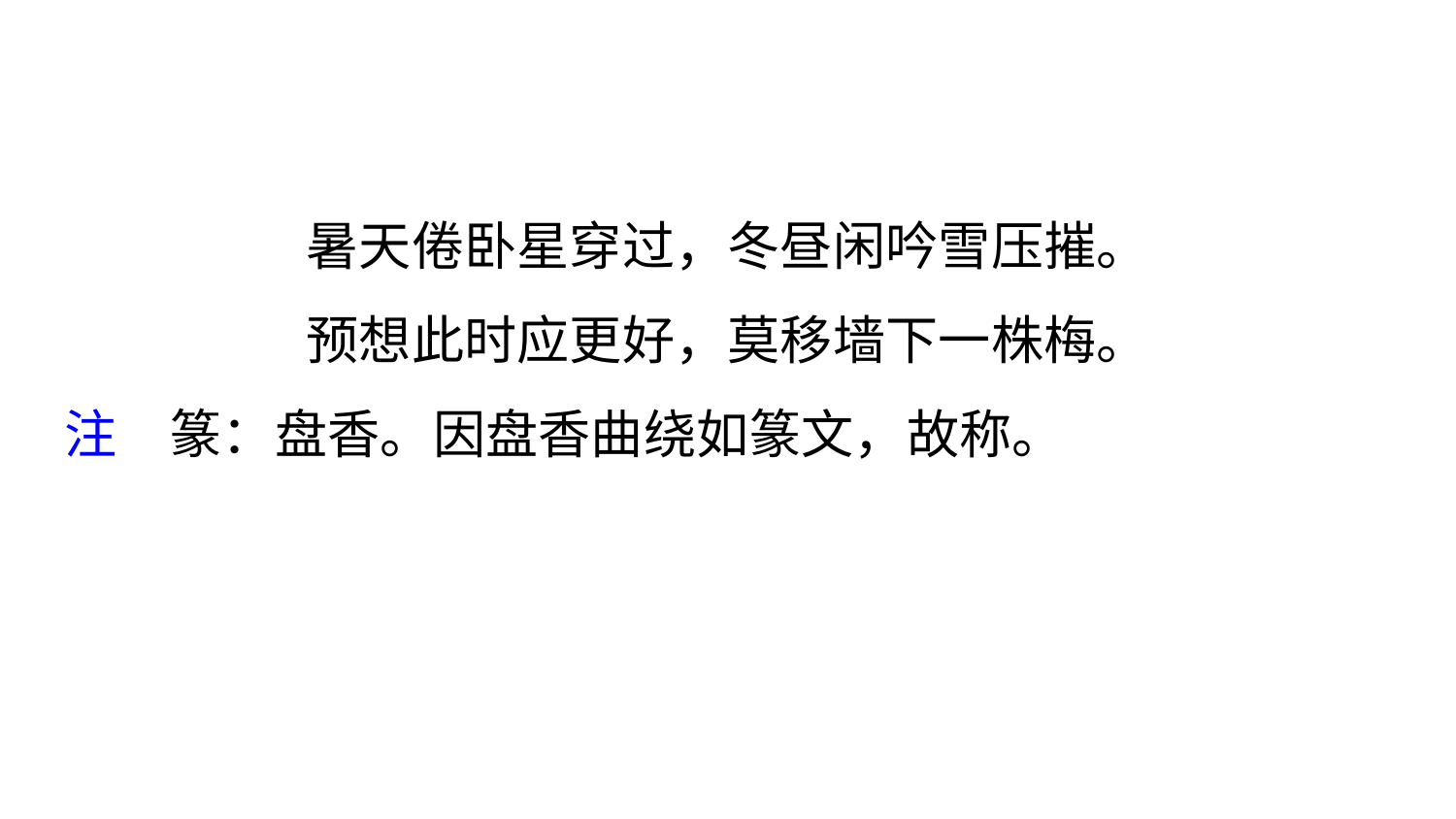

暑天倦卧星穿过，冬昼闲吟雪压摧。
预想此时应更好，莫移墙下一株梅。
注　篆：盘香。因盘香曲绕如篆文，故称。